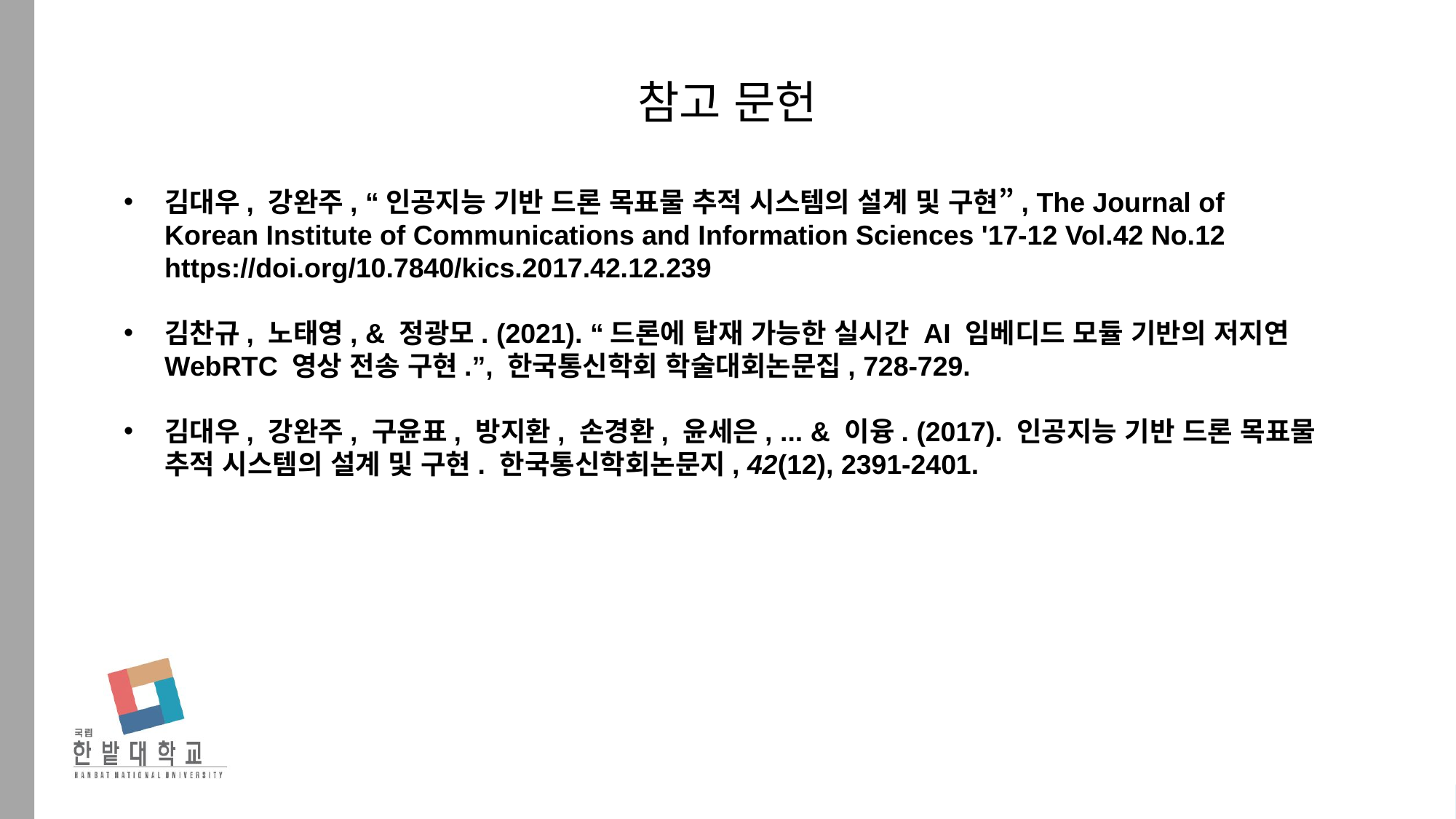

참고 문헌

김대우, 강완주, “인공지능 기반 드론 목표물 추적 시스템의 설계 및 구현”, The Journal of Korean Institute of Communications and Information Sciences '17-12 Vol.42 No.12
https://doi.org/10.7840/kics.2017.42.12.239

김찬규, 노태영, & 정광모. (2021). “드론에 탑재 가능한 실시간 AI 임베디드 모듈 기반의 저지연 WebRTC 영상 전송 구현.”, 한국통신학회 학술대회논문집, 728-729.

김대우, 강완주, 구윤표, 방지환, 손경환, 윤세은, ... & 이융. (2017). 인공지능 기반 드론 목표물 추적 시스템의 설계 및 구현. 한국통신학회논문지, 42(12), 2391-2401.